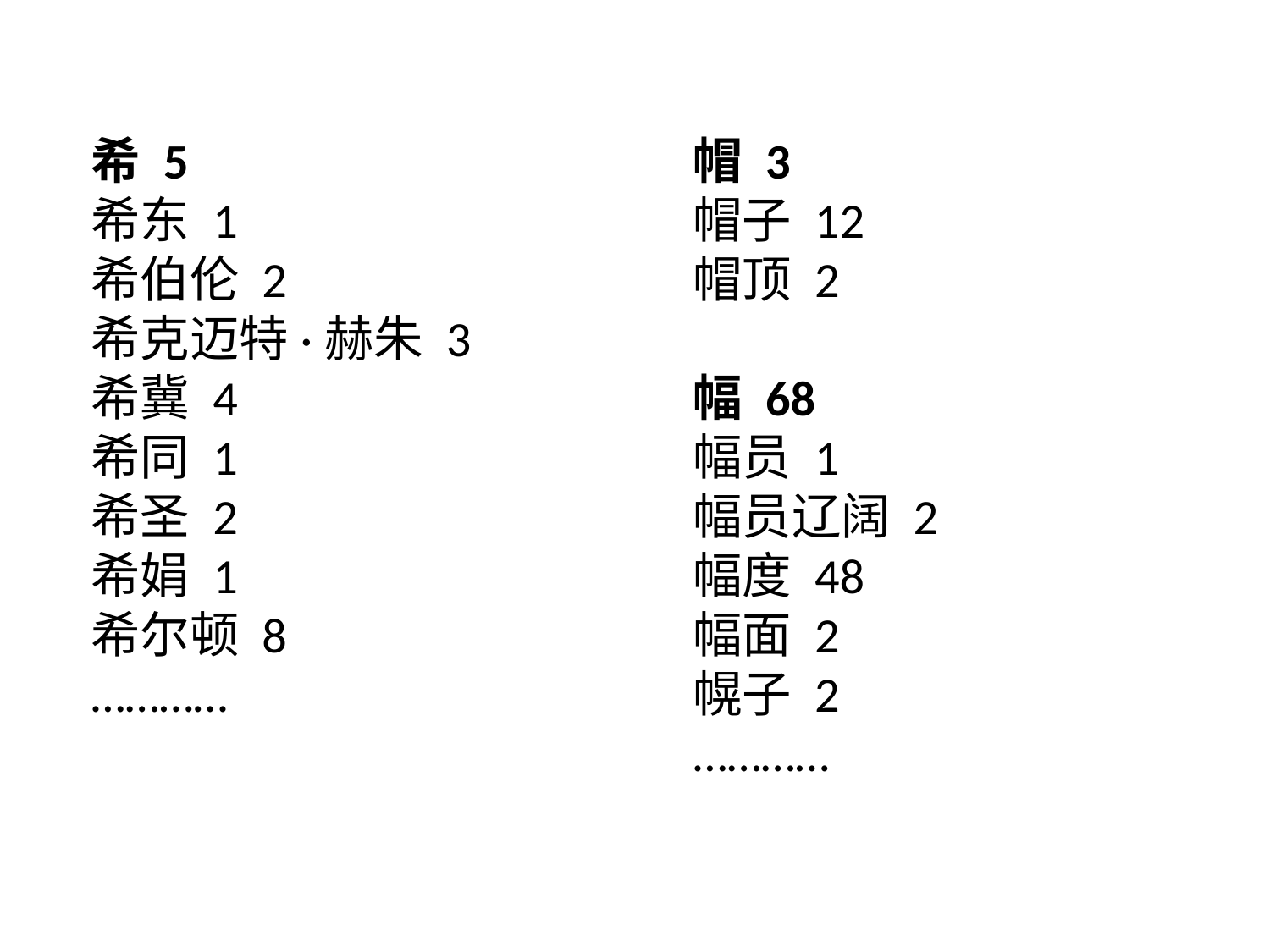

希 5
希东 1
希伯伦 2
希克迈特·赫朱 3
希冀 4
希同 1
希圣 2
希娟 1
希尔顿 8
…………
帽 3
帽子 12
帽顶 2

幅 68
幅员 1
幅员辽阔 2
幅度 48
幅面 2
幌子 2
…………